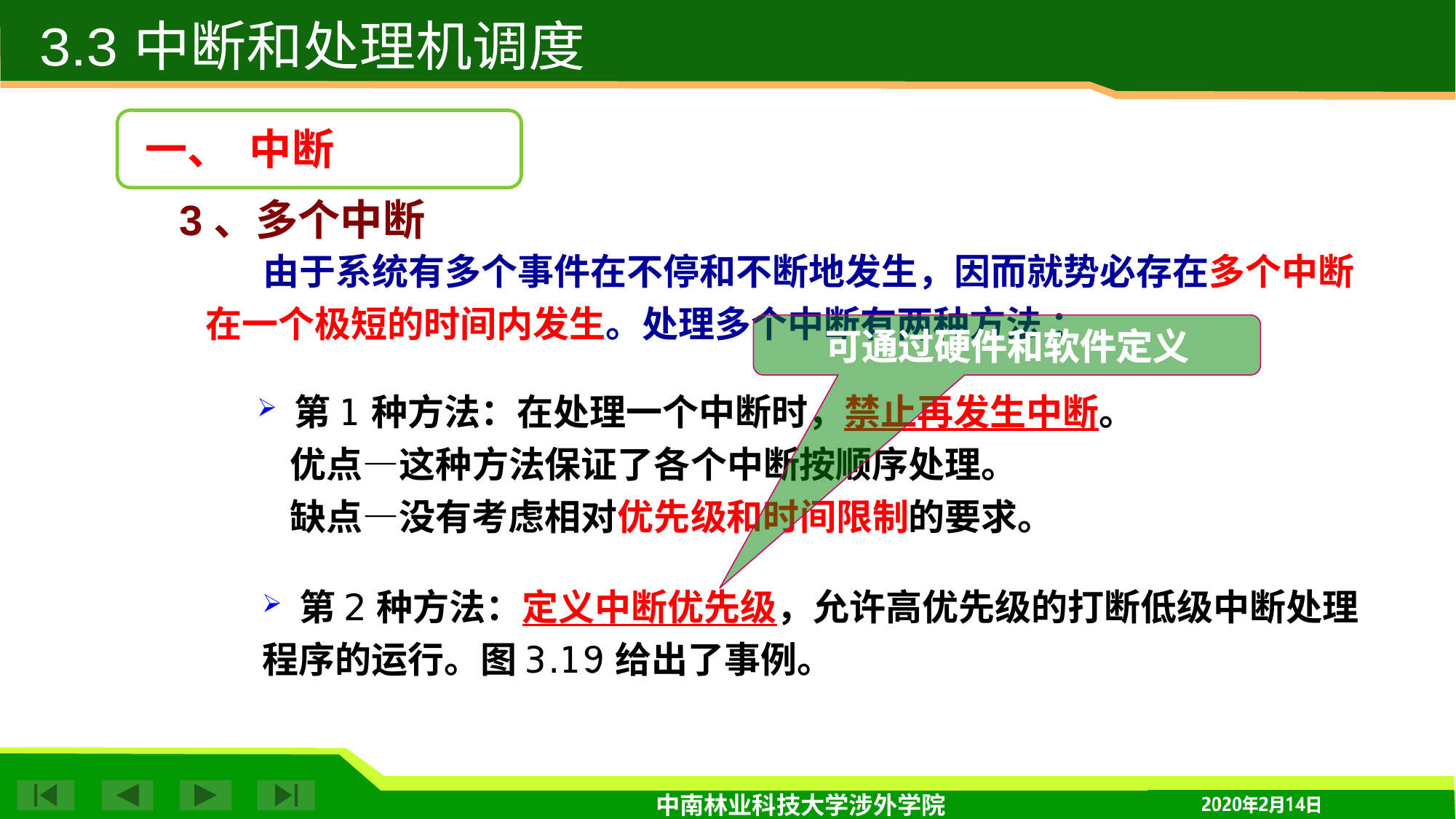

3.3 中断和处理机调度

一、  中断
3、多个中断
      由于系统有多个事件在不停和不断地发生，因而就势必存在多个中断在一个极短的时间内发生。处理多个中断有两种方法 ：
可通过硬件和软件定义
 第1种方法：在处理一个中断时，禁止再发生中断。
   优点—这种方法保证了各个中断按顺序处理。
   缺点—没有考虑相对优先级和时间限制的要求。
 第2种方法：定义中断优先级，允许高优先级的打断低级中断处理程序的运行。图3.19给出了事例。